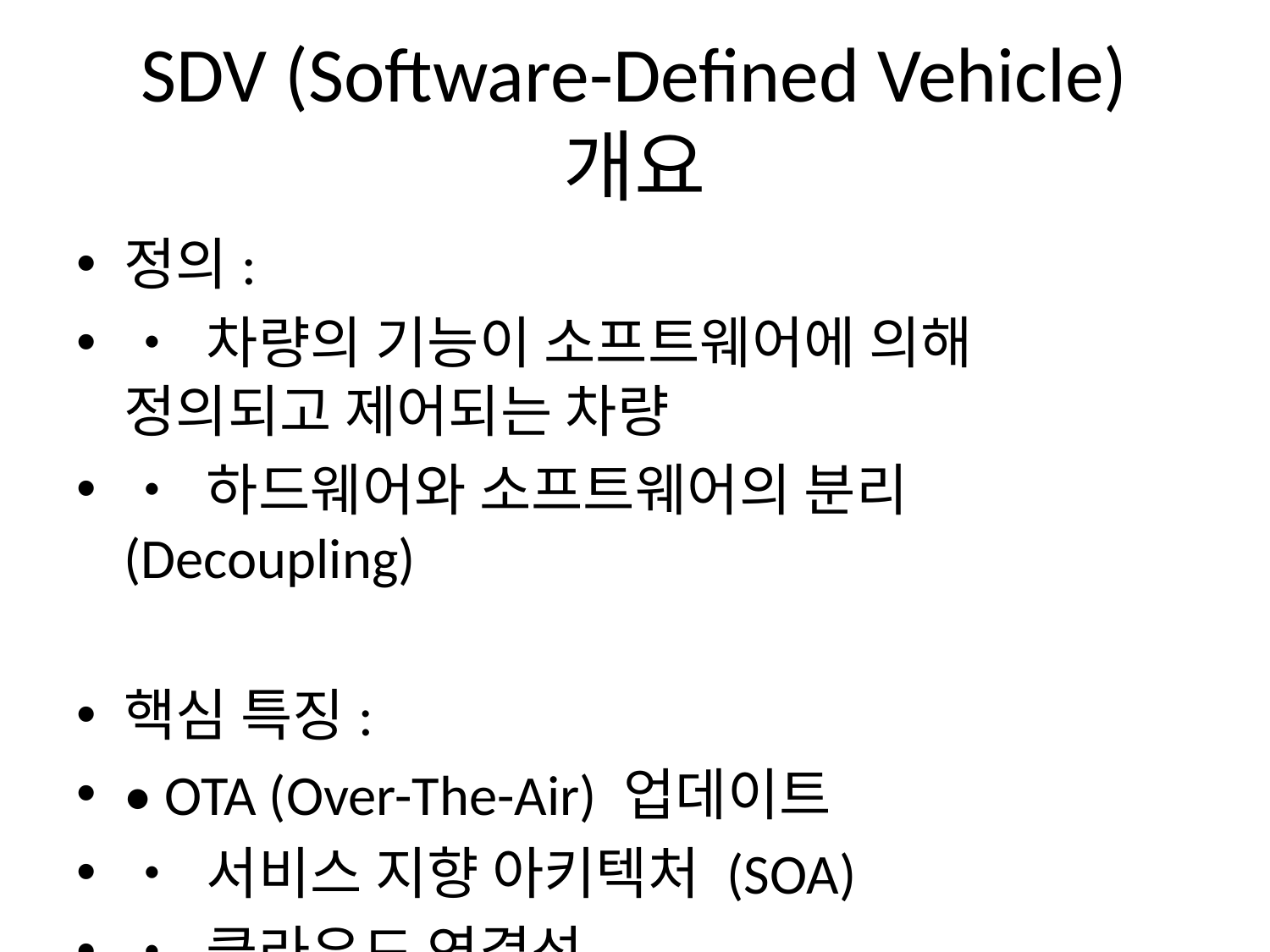

# SDV (Software-Defined Vehicle) 개요
정의:
• 차량의 기능이 소프트웨어에 의해 정의되고 제어되는 차량
• 하드웨어와 소프트웨어의 분리 (Decoupling)

핵심 특징:
• OTA (Over-The-Air) 업데이트
• 서비스 지향 아키텍처 (SOA)
• 클라우드 연결성
• AI/ML 기반 기능

시장 전망:
• 2030년까지 전체 차량의 95%가 SDV로 전환 예상
• 소프트웨어 가치 비중 60% 이상